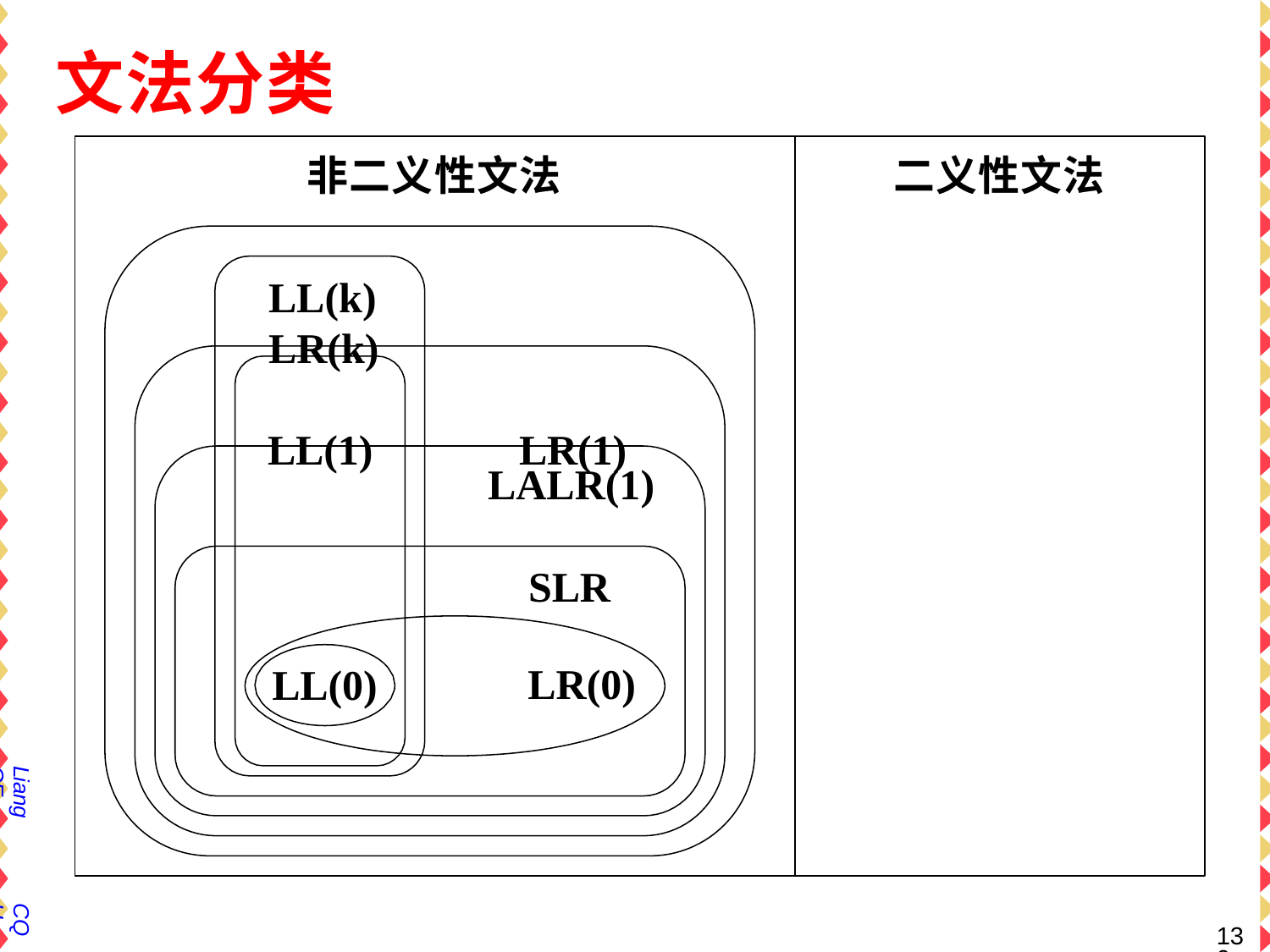

# 文法分类

非二义性文法

LL(k)	LR(k)

LL(1)	LR(1)
二义性文法

LALR(1)

SLR

LR(0)
LL(0)
Liang GE
CQU
130